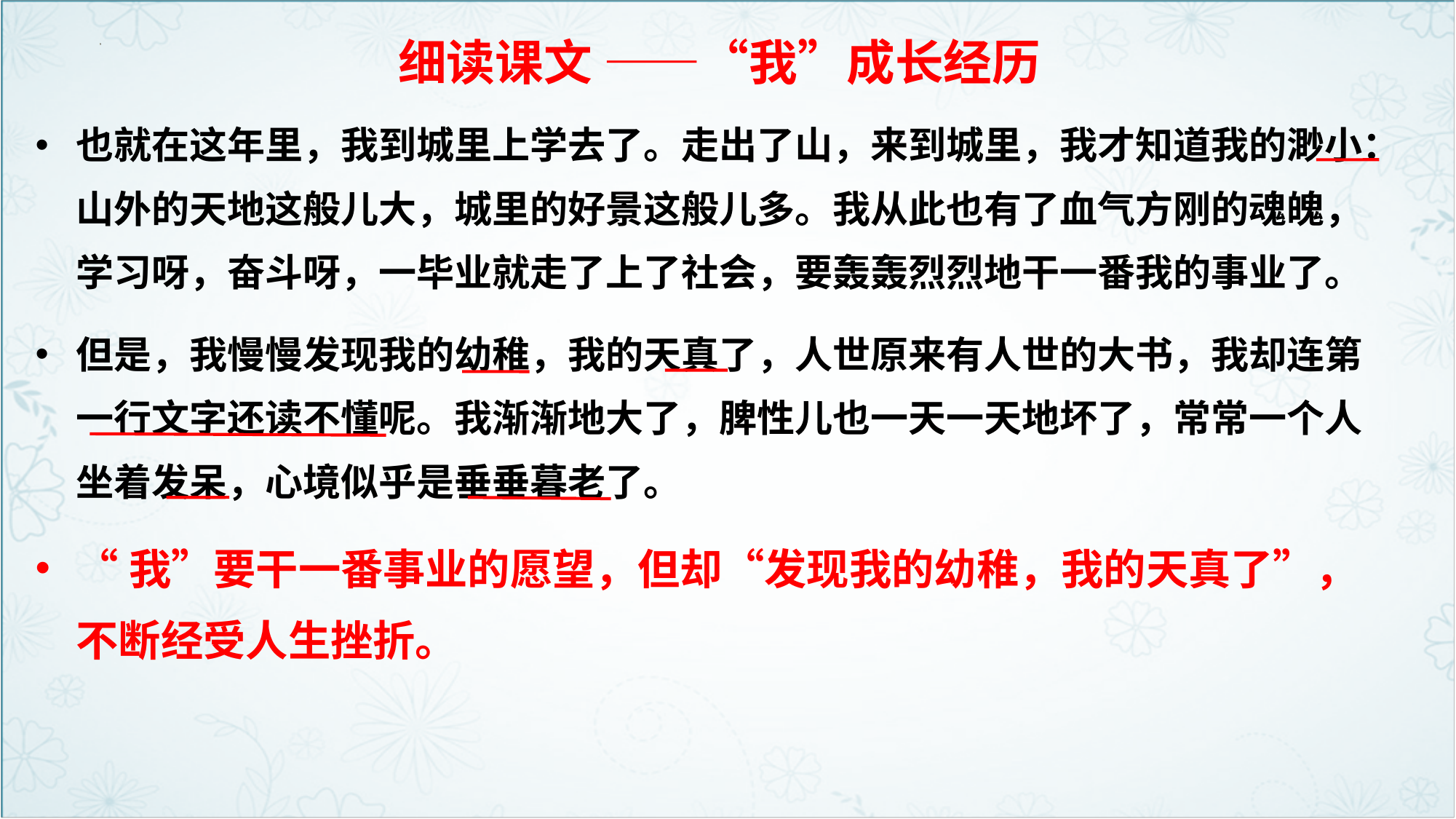

# 细读课文 ——“我”成长经历
也就在这年里，我到城里上学去了。走出了山，来到城里，我才知道我的渺小：山外的天地这般儿大，城里的好景这般儿多。我从此也有了血气方刚的魂魄，学习呀，奋斗呀，一毕业就走了上了社会，要轰轰烈烈地干一番我的事业了。
但是，我慢慢发现我的幼稚，我的天真了，人世原来有人世的大书，我却连第一行文字还读不懂呢。我渐渐地大了，脾性儿也一天一天地坏了，常常一个人坐着发呆，心境似乎是垂垂暮老了。
“我”要干一番事业的愿望，但却“发现我的幼稚，我的天真了”，不断经受人生挫折。